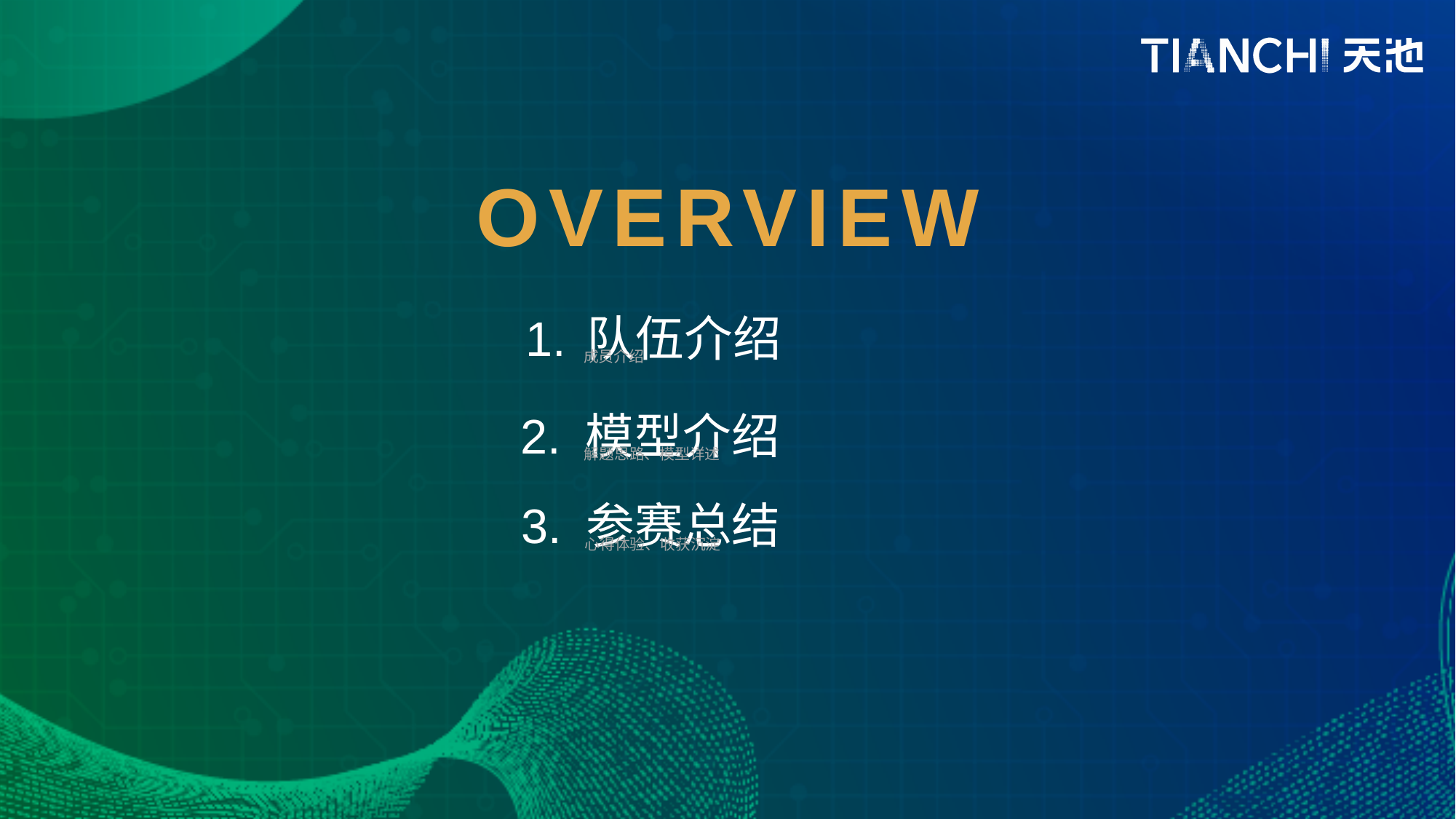

OVERVIEW
队伍介绍
成员介绍
2. 模型介绍
解题思路、模型详述
3. 参赛总结
心得体验、收获沉淀